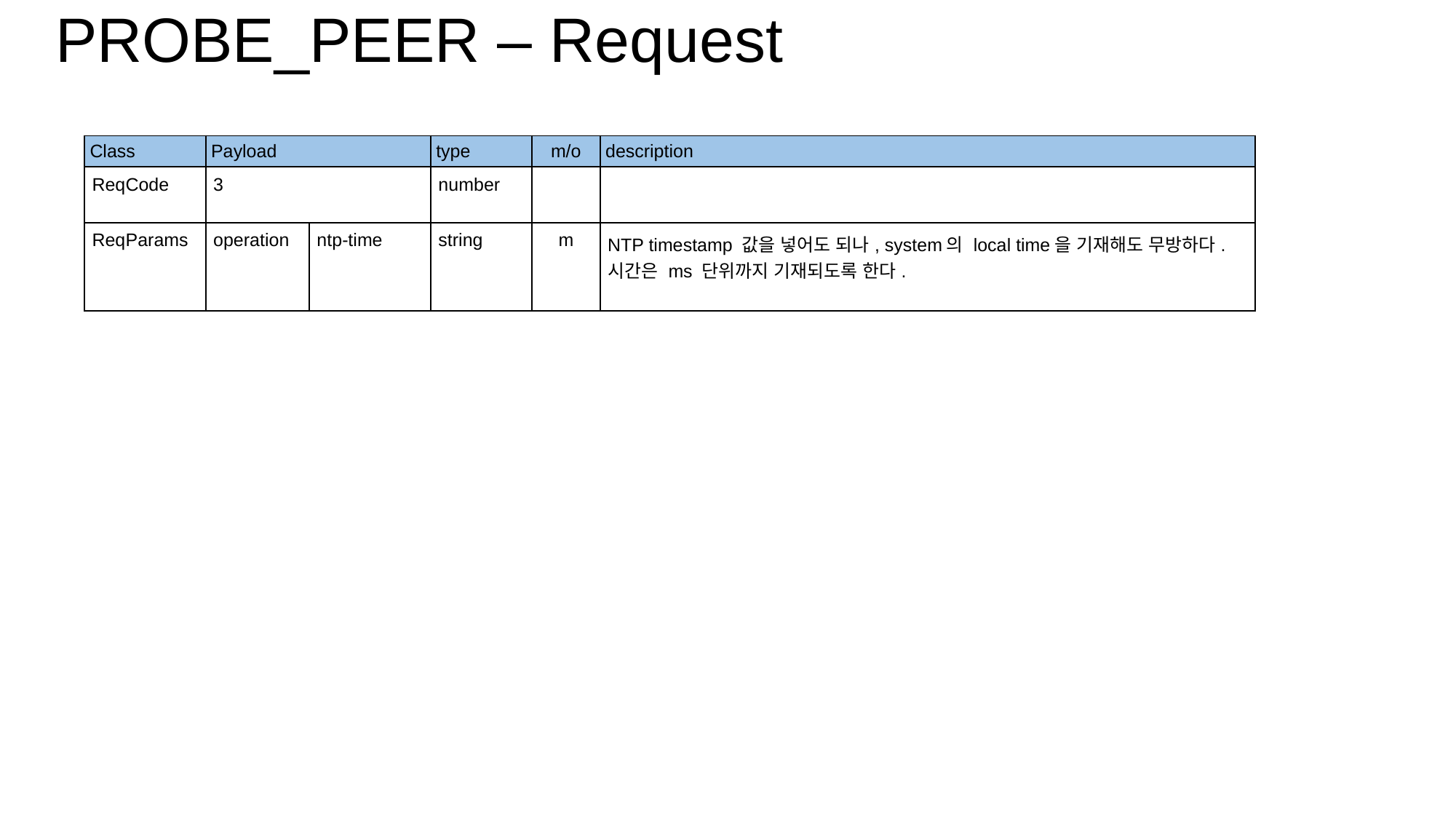

# PROBE_PEER – Request
| Class | Payload |  | type | m/o | description |
| --- | --- | --- | --- | --- | --- |
| ReqCode | 3 |  | number |  |  |
| ReqParams | operation | ntp-time | string | m | NTP timestamp 값을 넣어도 되나, system의 local time을 기재해도 무방하다. 시간은 ms 단위까지 기재되도록 한다. |